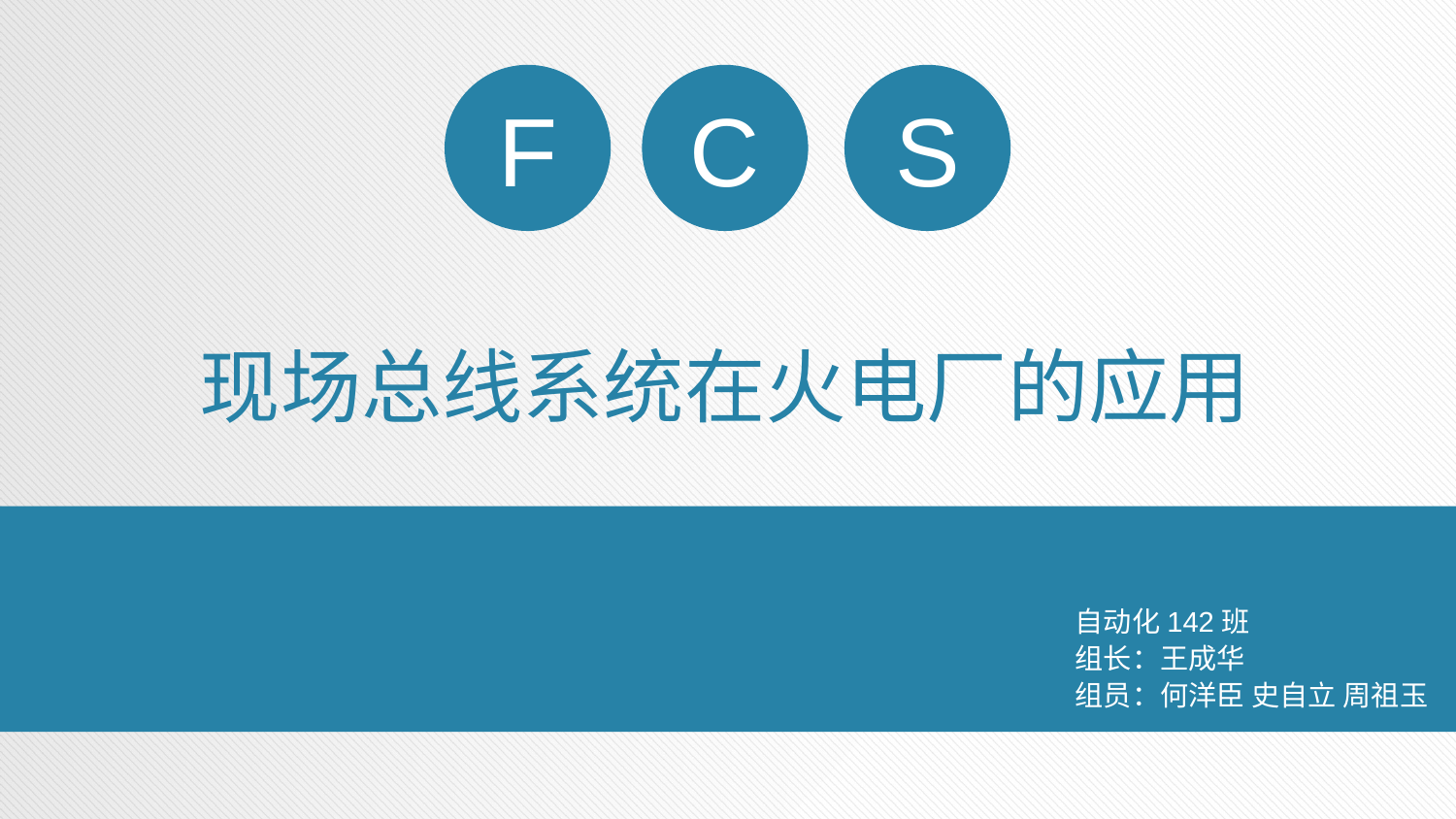

F
C
S
现场总线系统在火电厂的应用

自动化142班
组长：王成华
组员：何洋臣 史自立 周祖玉